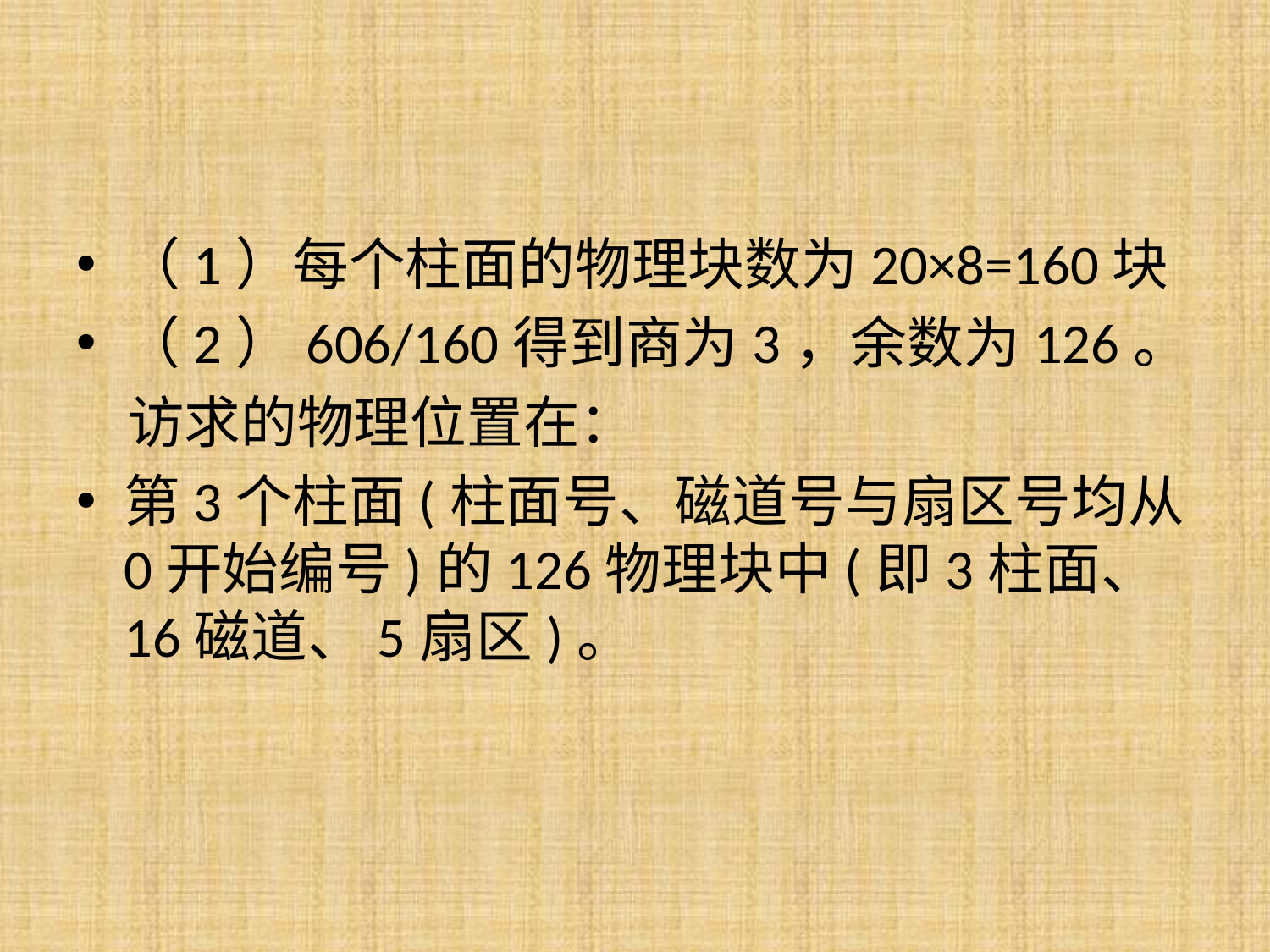

#
（1）每个柱面的物理块数为20×8=160块
（2）606/160得到商为3，余数为126。
   访求的物理位置在：
第3个柱面(柱面号、磁道号与扇区号均从0开始编号)的126物理块中(即3柱面、16磁道、5扇区)。